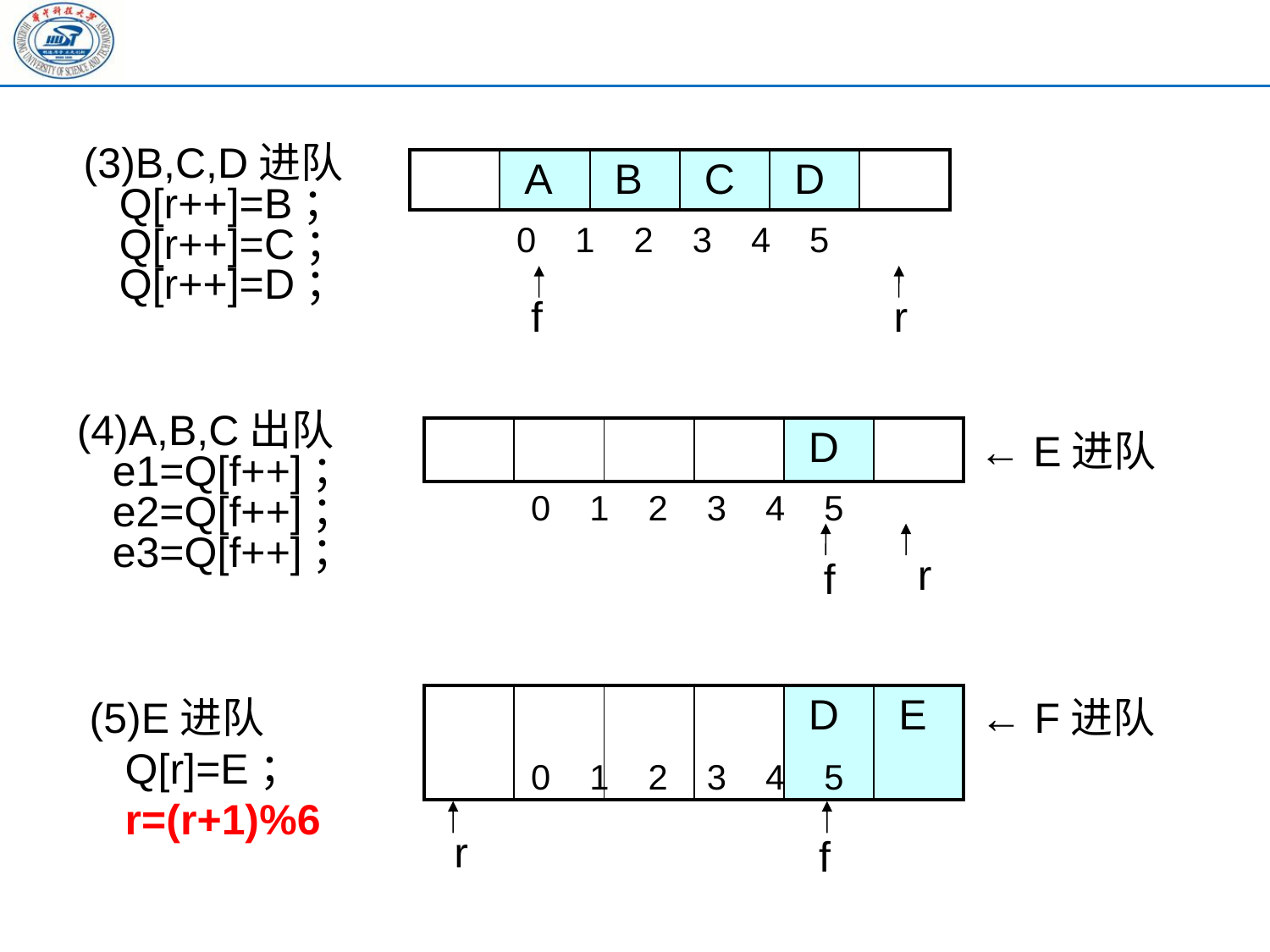

(3)B,C,D进队
   Q[r++]=B；
   Q[r++]=C；
   Q[r++]=D；
|  | A | B | C | D |  |
| --- | --- | --- | --- | --- | --- |
0    1    2    3    4    5

f
r
(4)A,B,C出队
   e1=Q[f++]；
   e2=Q[f++]；
   e3=Q[f++]；
|  |  |  |  | D |  |
| --- | --- | --- | --- | --- | --- |
← E进队
0    1    2    3    4    5

r
f
(5)E进队
   Q[r]=E；
   r=(r+1)%6
← F进队
|  |  |  |  | D | E |
| --- | --- | --- | --- | --- | --- |
0    1    2    3    4    5

r
f